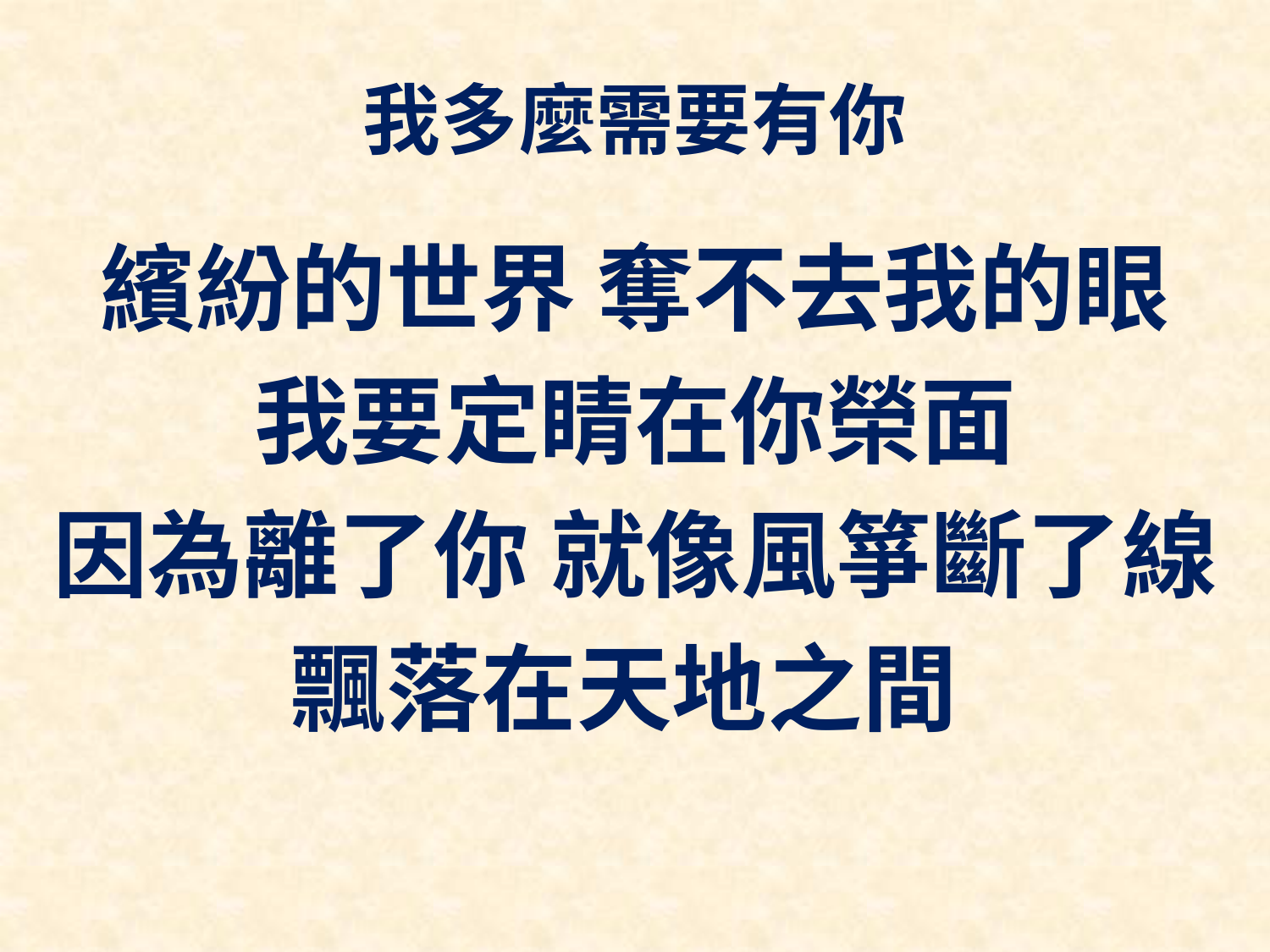

# 我多麼需要有你
繽紛的世界 奪不去我的眼
我要定睛在你榮面
因為離了你 就像風箏斷了線
飄落在天地之間